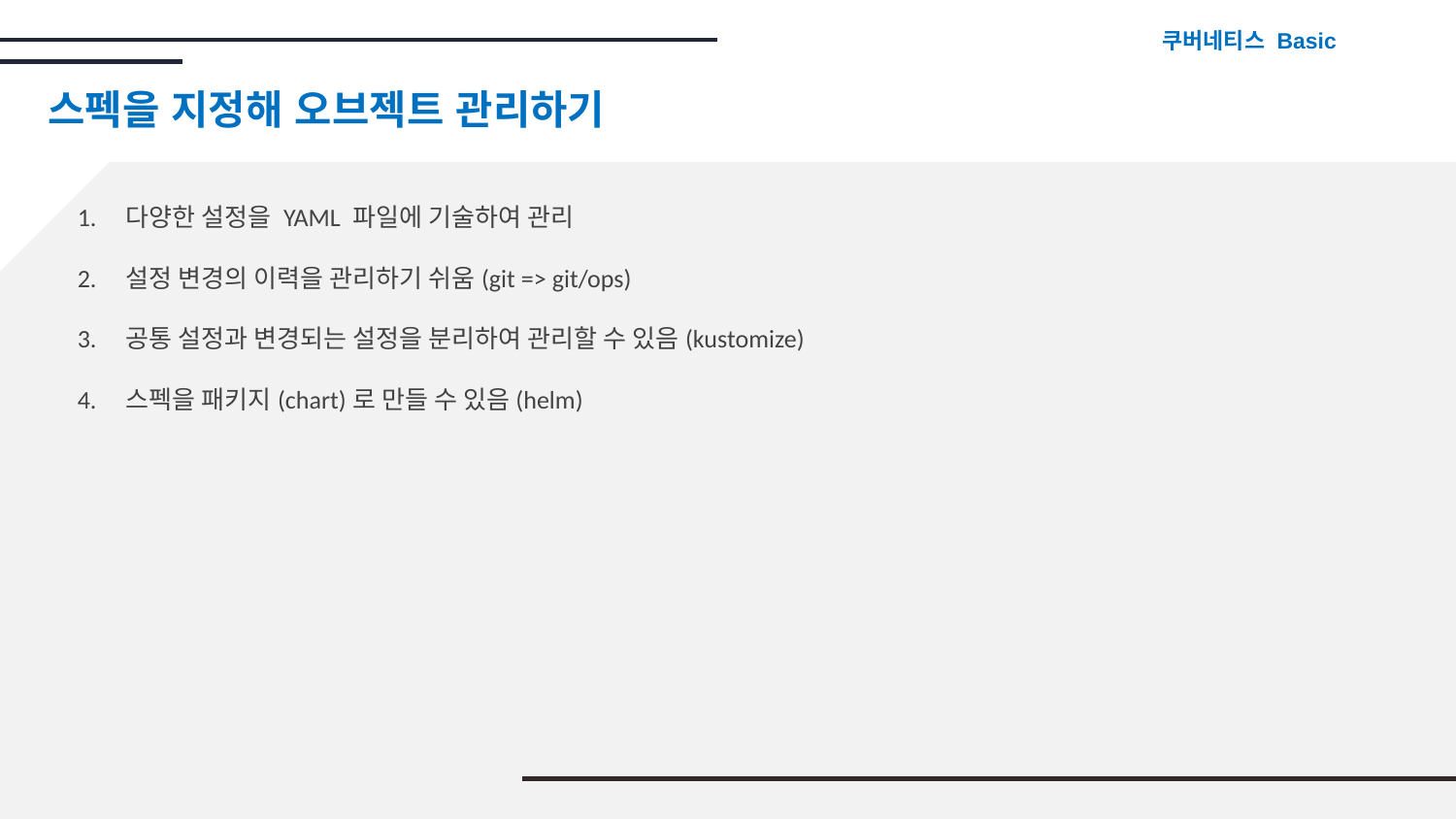

쿠버네티스 Basic
스펙을 지정해 오브젝트 관리하기

다양한 설정을 YAML 파일에 기술하여 관리

설정 변경의 이력을 관리하기 쉬움(git => git/ops)

공통 설정과 변경되는 설정을 분리하여 관리할 수 있음(kustomize)

스펙을 패키지(chart)로 만들 수 있음(helm)